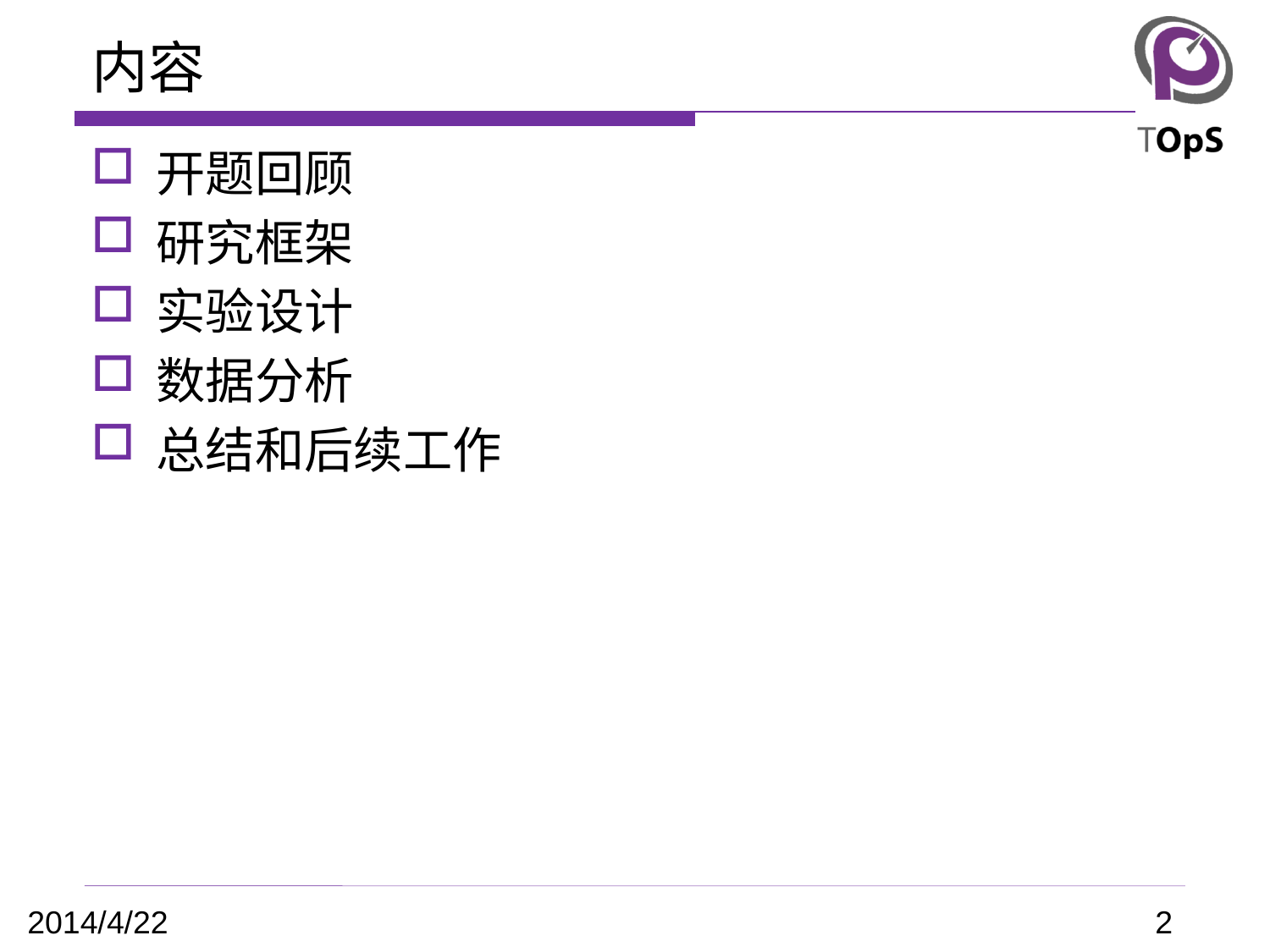

# 内容
开题回顾
研究框架
实验设计
数据分析
总结和后续工作
2
2014/4/22